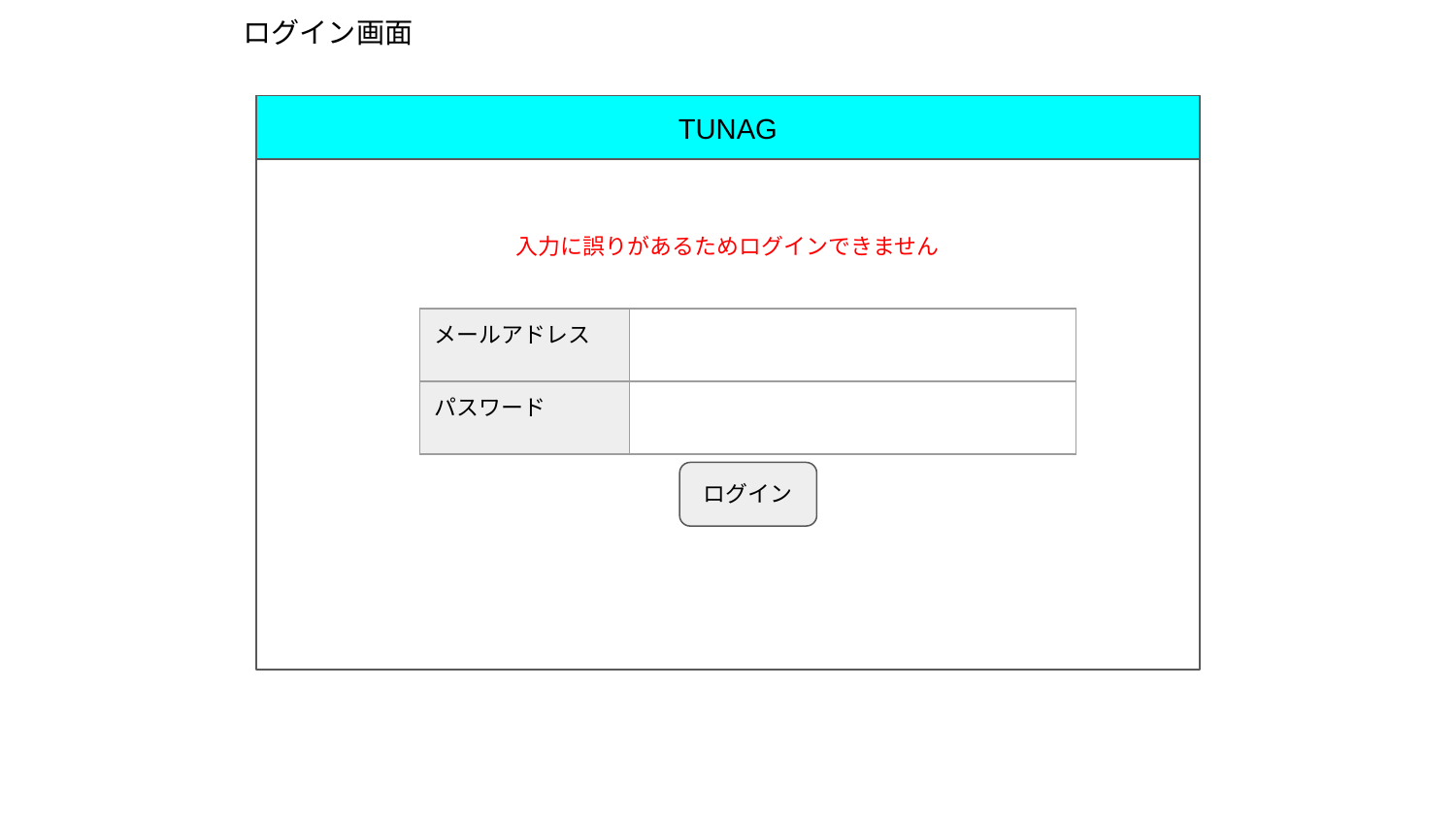

ログイン画面

TUNAG
入力に誤りがあるためログインできません
| メールアドレス |  |
| --- | --- |
| パスワード |  |
ログイン